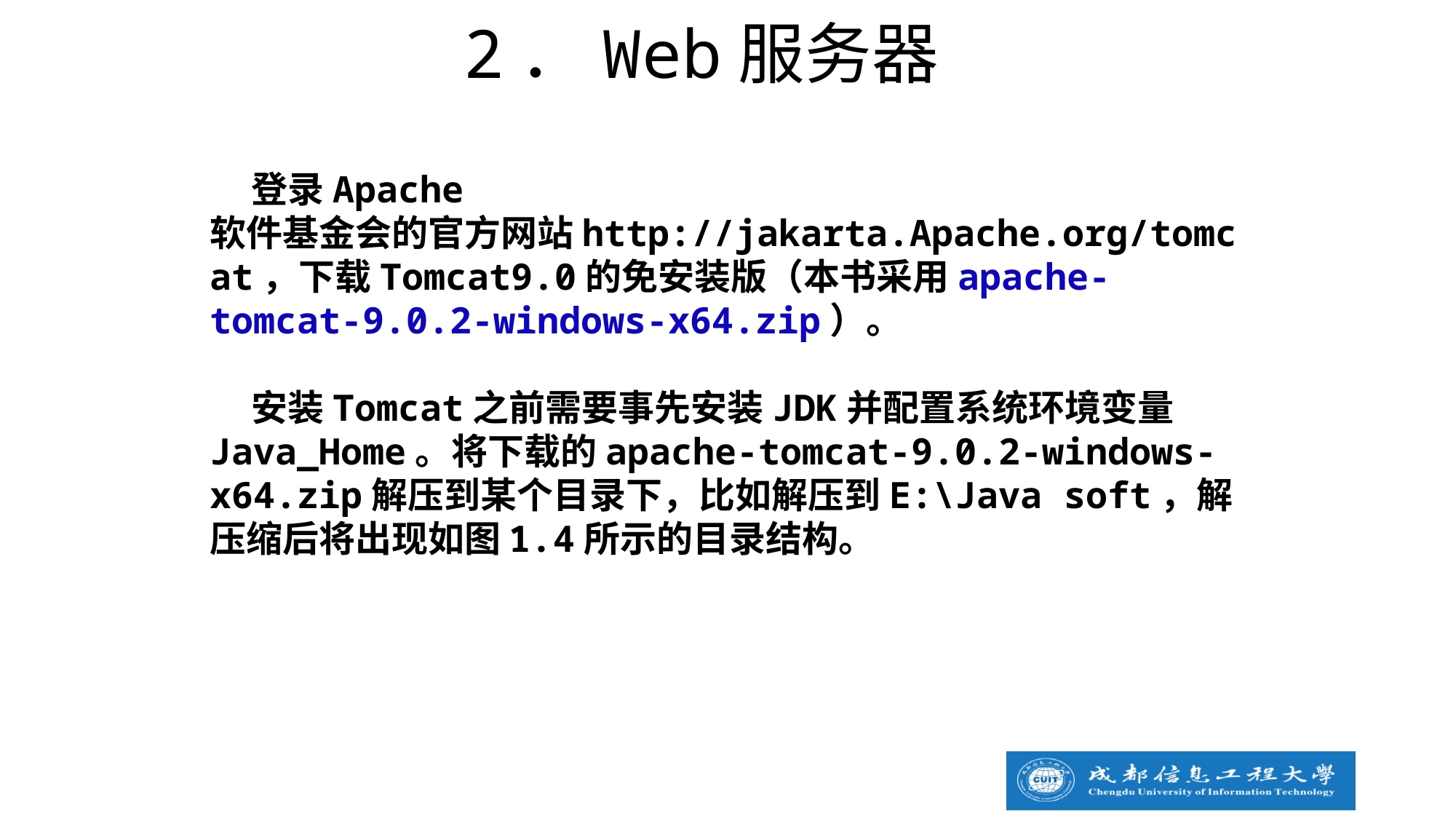

2．Web服务器
    登录Apache 软件基金会的官方网站http://jakarta.Apache.org/tomcat，下载Tomcat9.0的免安装版（本书采用apache-tomcat-9.0.2-windows-x64.zip）。

    安装Tomcat之前需要事先安装JDK并配置系统环境变量Java_Home。将下载的apache-tomcat-9.0.2-windows-x64.zip解压到某个目录下，比如解压到E:\Java soft，解压缩后将出现如图1.4所示的目录结构。